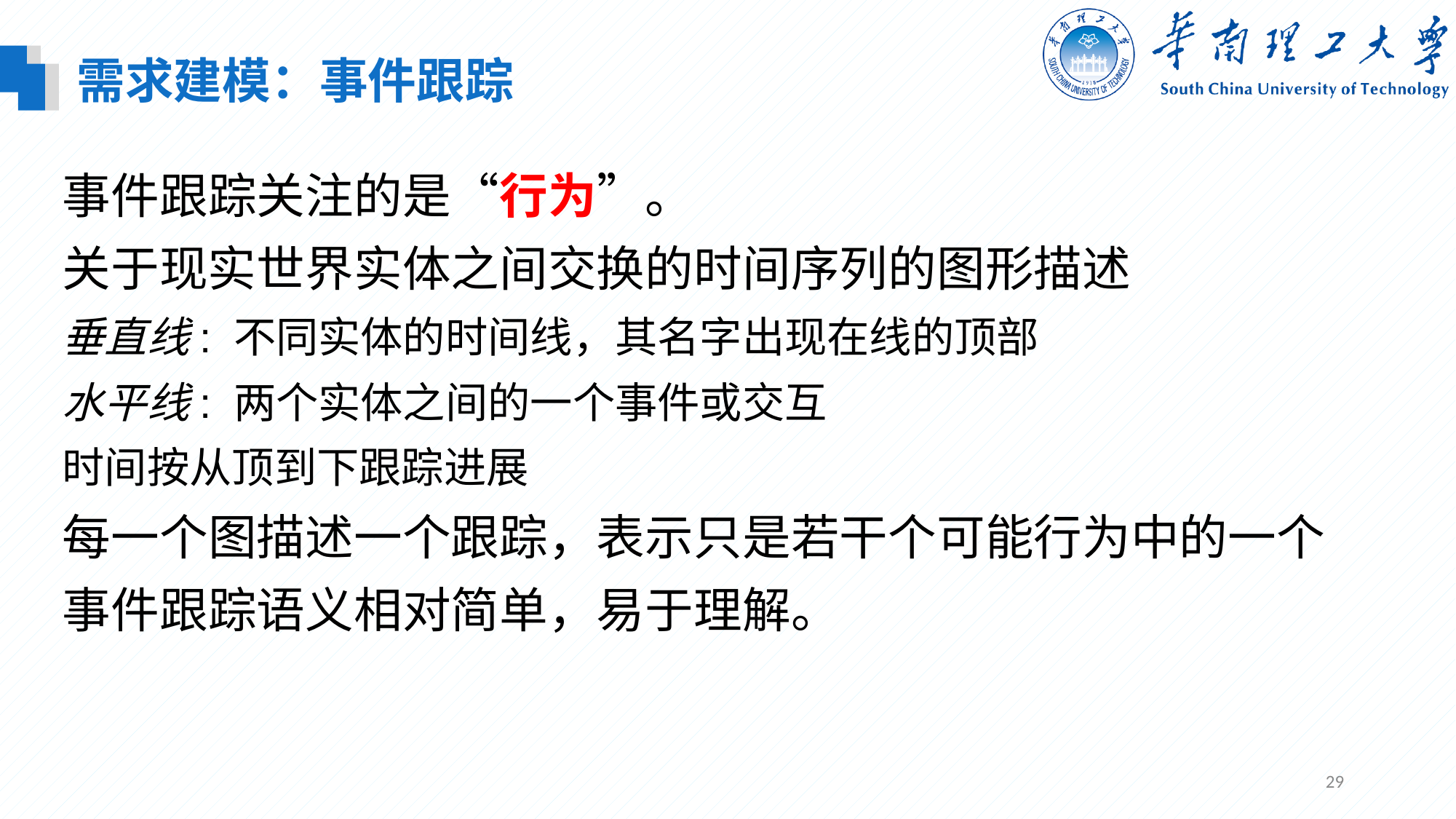

需求建模：事件跟踪
事件跟踪关注的是“行为”。
关于现实世界实体之间交换的时间序列的图形描述
垂直线: 不同实体的时间线，其名字出现在线的顶部
水平线: 两个实体之间的一个事件或交互
时间按从顶到下跟踪进展
每一个图描述一个跟踪，表示只是若干个可能行为中的一个
事件跟踪语义相对简单，易于理解。
29